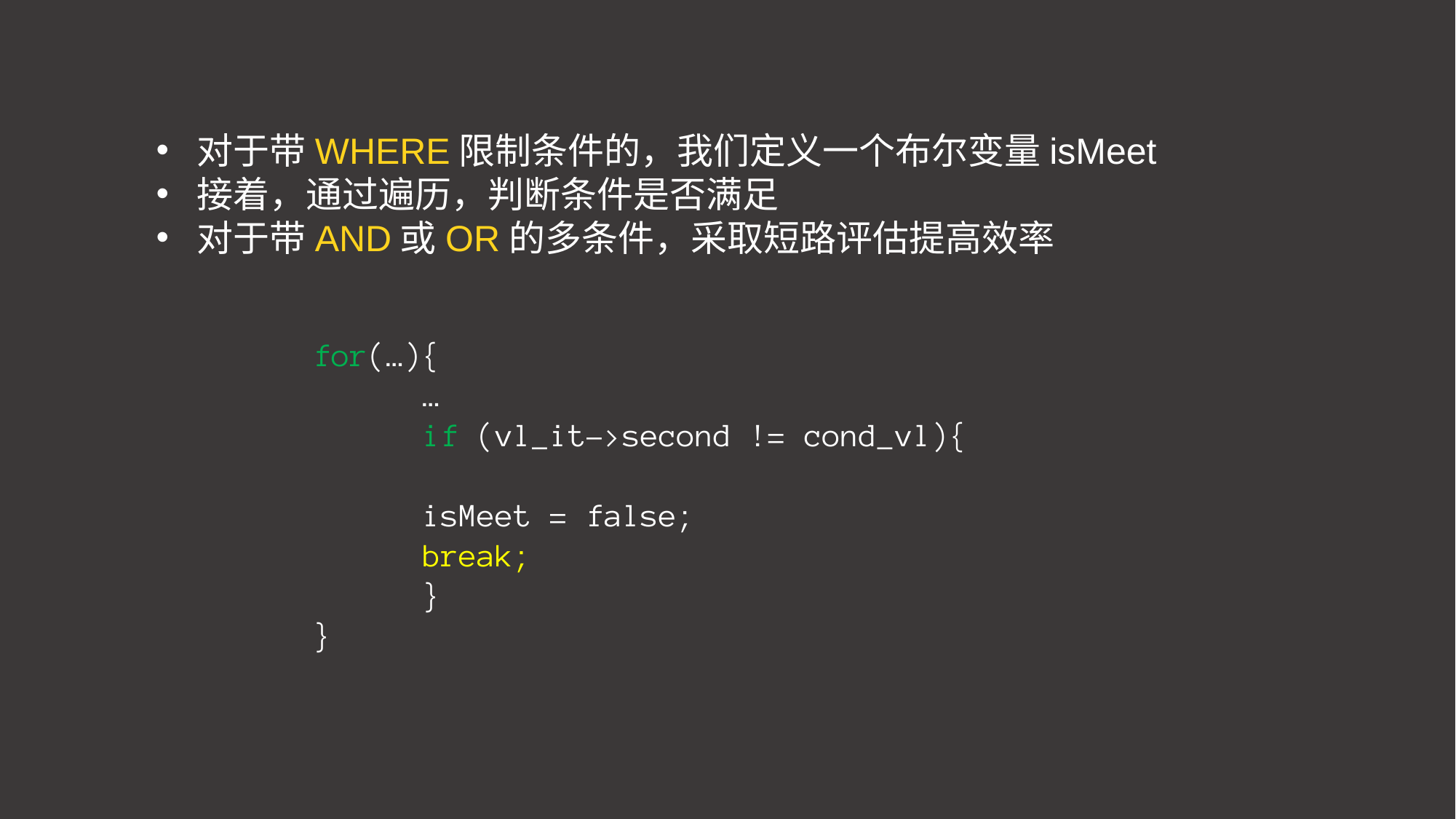

对于带WHERE限制条件的，我们定义一个布尔变量isMeet
接着，通过遍历，判断条件是否满足
对于带AND或OR的多条件，采取短路评估提高效率
for(…){
	…
	if (vl_it->second != cond_vl){
	isMeet = false;                    	break;
	}
}